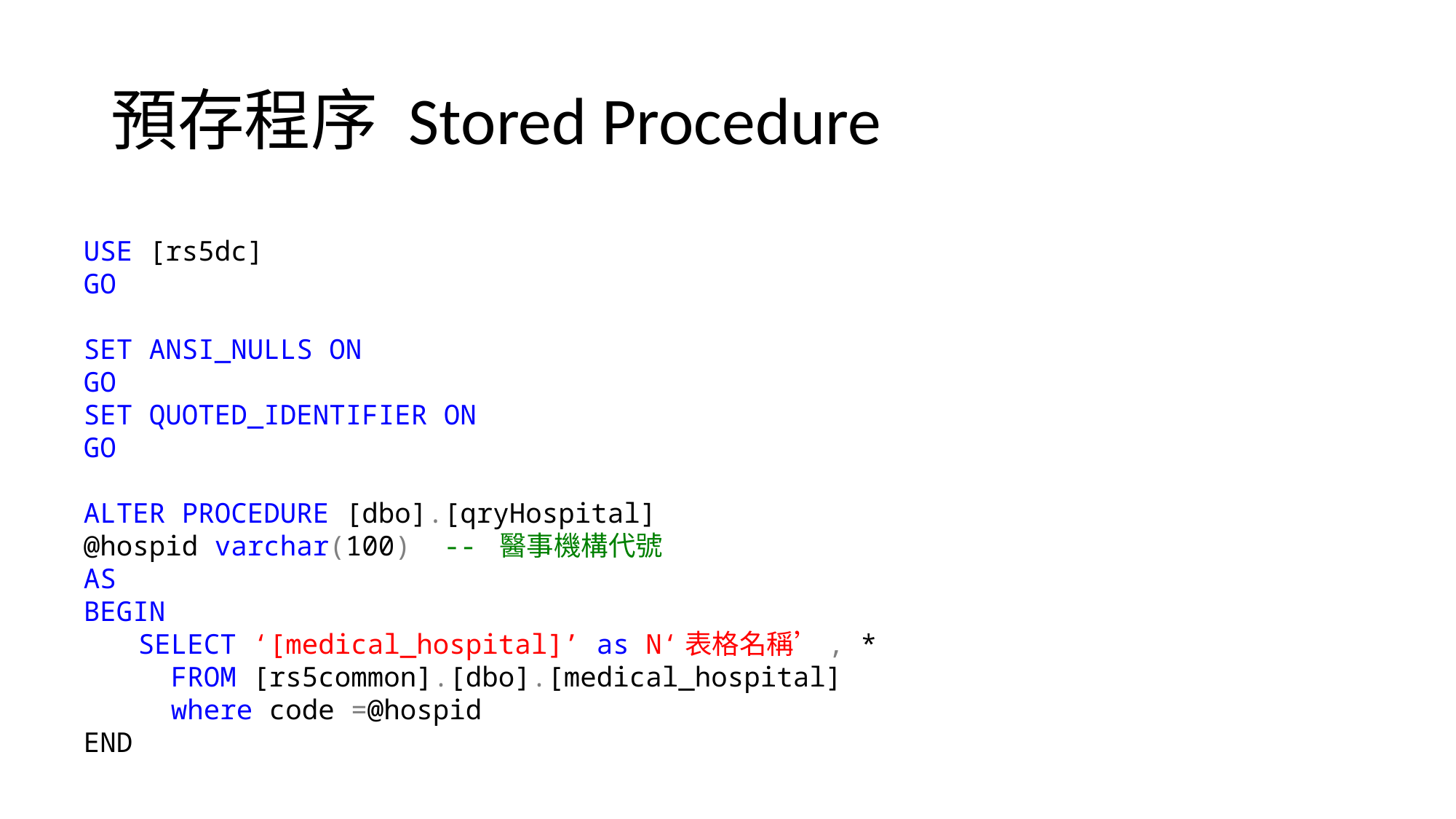

# 預存程序 Stored Procedure
USE [rs5dc]
GO

SET ANSI_NULLS ON
GO
SET QUOTED_IDENTIFIER ON
GO

ALTER PROCEDURE [dbo].[qryHospital]
@hospid varchar(100)  -- 醫事機構代號
AS
BEGIN
SELECT ‘[medical_hospital]’ as N‘表格名稱’, *
  FROM [rs5common].[dbo].[medical_hospital]
  where code =@hospid
END